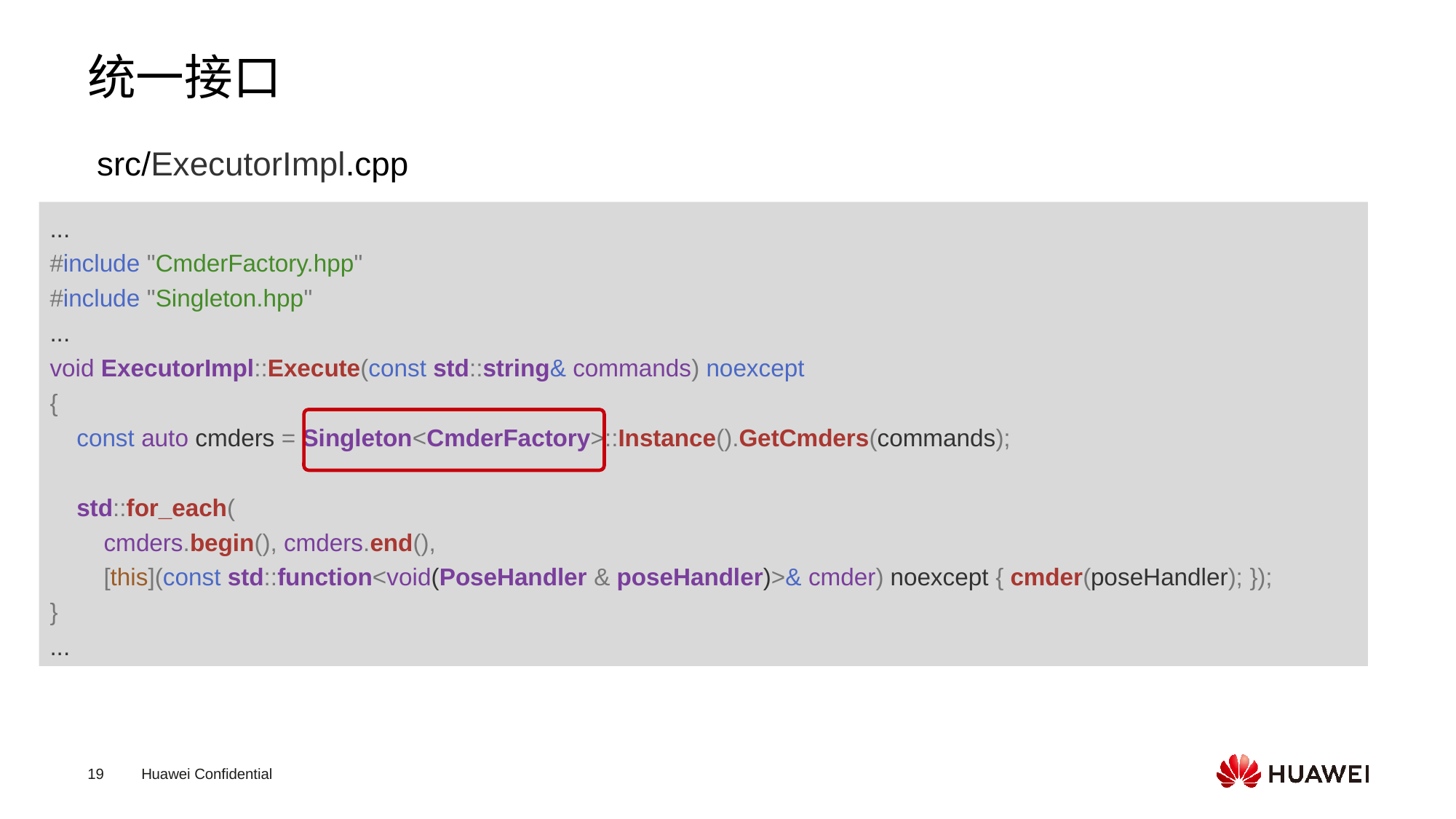

# 统一接口
src/ExecutorImpl.cpp
...
#include "CmderFactory.hpp"
#include "Singleton.hpp"
...
void ExecutorImpl::Execute(const std::string& commands) noexcept
{
    const auto cmders = Singleton<CmderFactory>::Instance().GetCmders(commands);
    std::for_each(
        cmders.begin(), cmders.end(),
        [this](const std::function<void(PoseHandler & poseHandler)>& cmder) noexcept { cmder(poseHandler); });
}
...